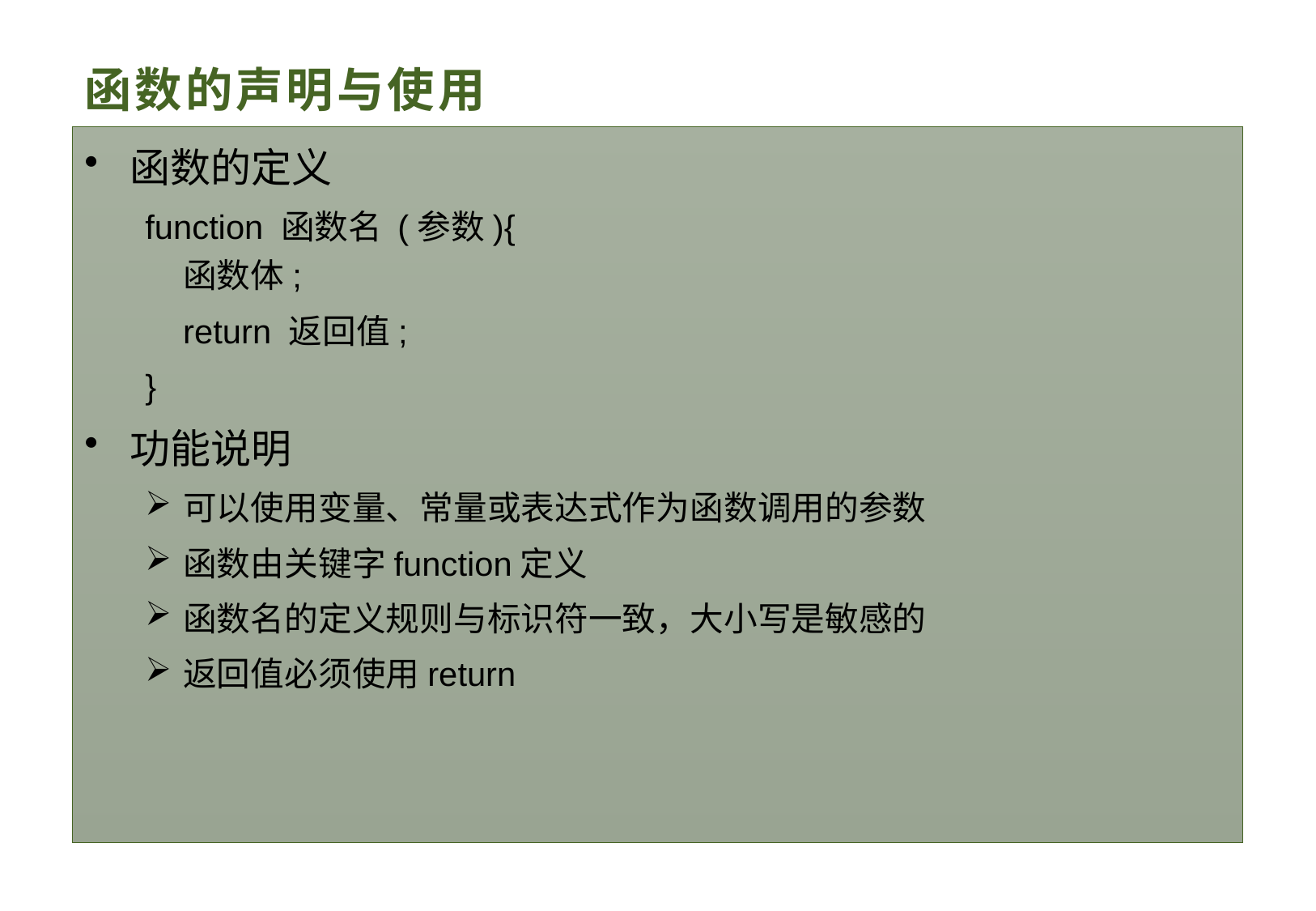

# 函数的声明与使用
函数的定义
function 函数名 (参数){
函数体;
	return 返回值;
}
功能说明
可以使用变量、常量或表达式作为函数调用的参数
函数由关键字function定义
函数名的定义规则与标识符一致，大小写是敏感的
返回值必须使用return